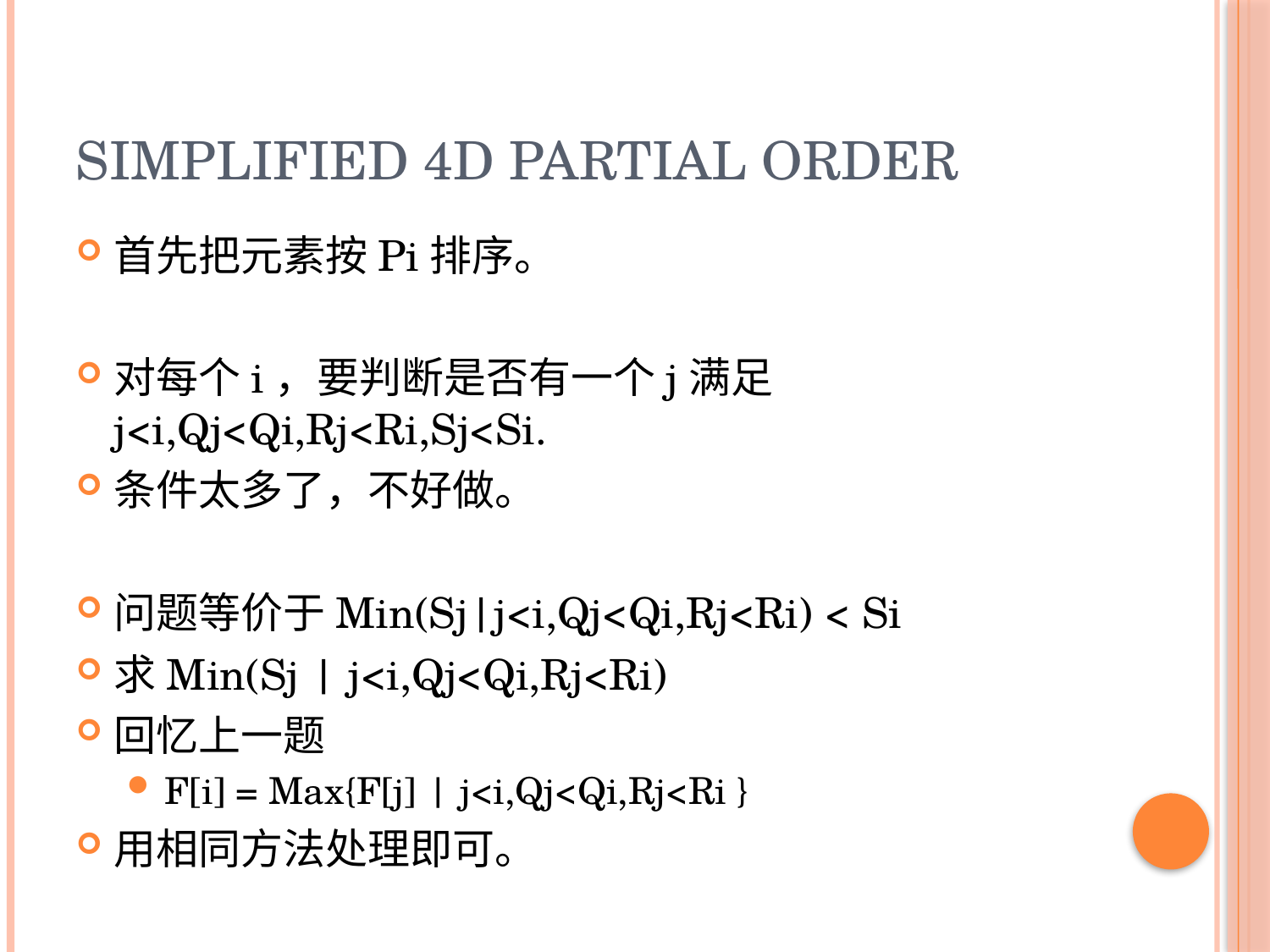

# Simplified 4D Partial Order
首先把元素按Pi排序。

对每个i，要判断是否有一个j满足j<i,Qj<Qi,Rj<Ri,Sj<Si.
条件太多了，不好做。

问题等价于Min(Sj|j<i,Qj<Qi,Rj<Ri) < Si
求Min(Sj | j<i,Qj<Qi,Rj<Ri)
回忆上一题
F[i] = Max{F[j] | j<i,Qj<Qi,Rj<Ri }
用相同方法处理即可。